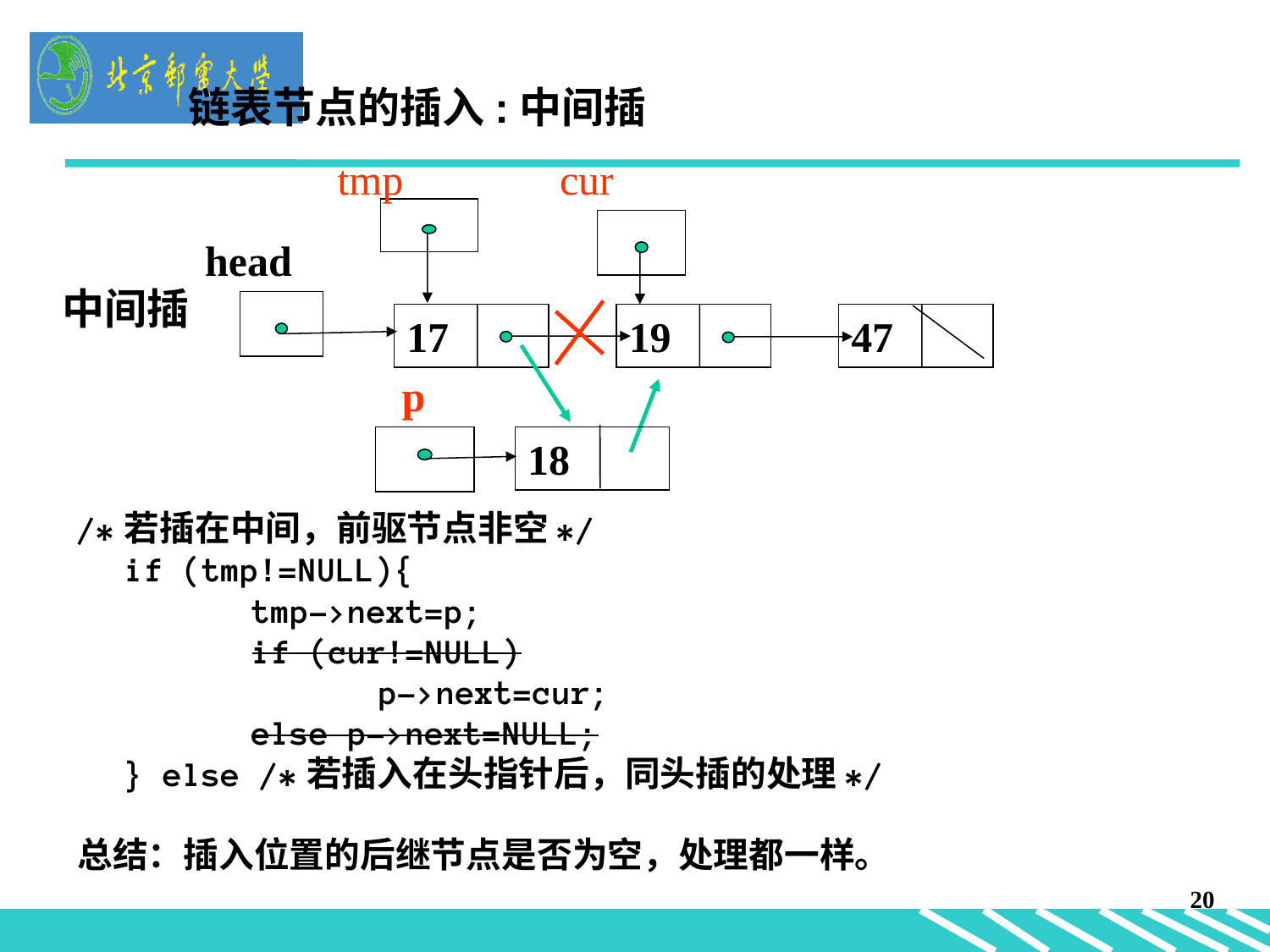

链表节点的插入:中间插
tmp

cur

head

中间插

17

19

47

   p

18

/*若插在中间，前驱节点非空*/
	if (tmp!=NULL){
     	tmp->next=p;
		if (cur!=NULL)
 			p->next=cur;
		else p->next=NULL;
	} else /*若插入在头指针后，同头插的处理*/

总结：插入位置的后继节点是否为空，处理都一样。
20